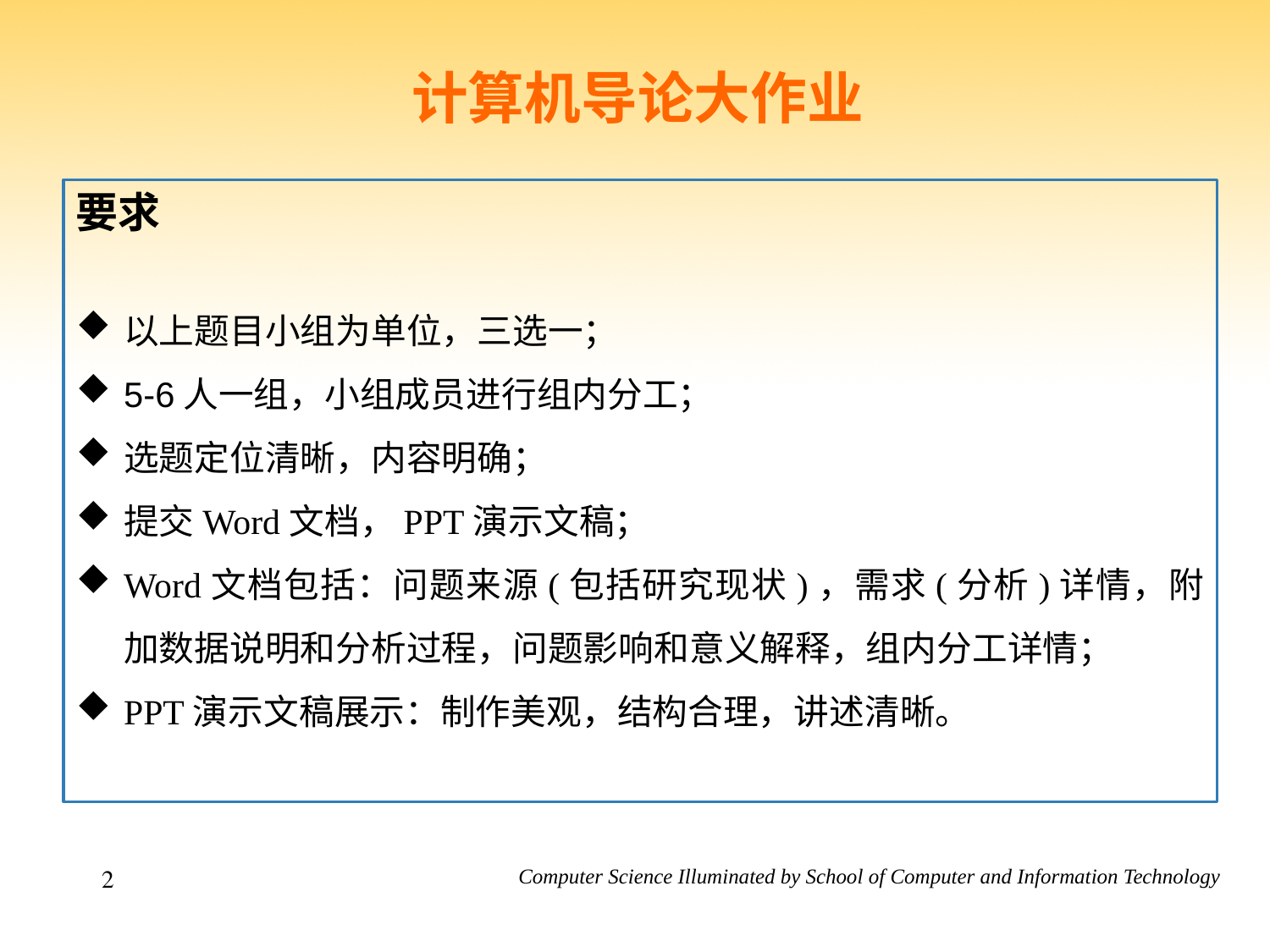

计算机导论大作业
要求

以上题目小组为单位，三选一；
5-6人一组，小组成员进行组内分工；
选题定位清晰，内容明确；
提交Word文档，PPT演示文稿；
Word文档包括：问题来源(包括研究现状)，需求(分析)详情，附加数据说明和分析过程，问题影响和意义解释，组内分工详情；
PPT演示文稿展示：制作美观，结构合理，讲述清晰。

2